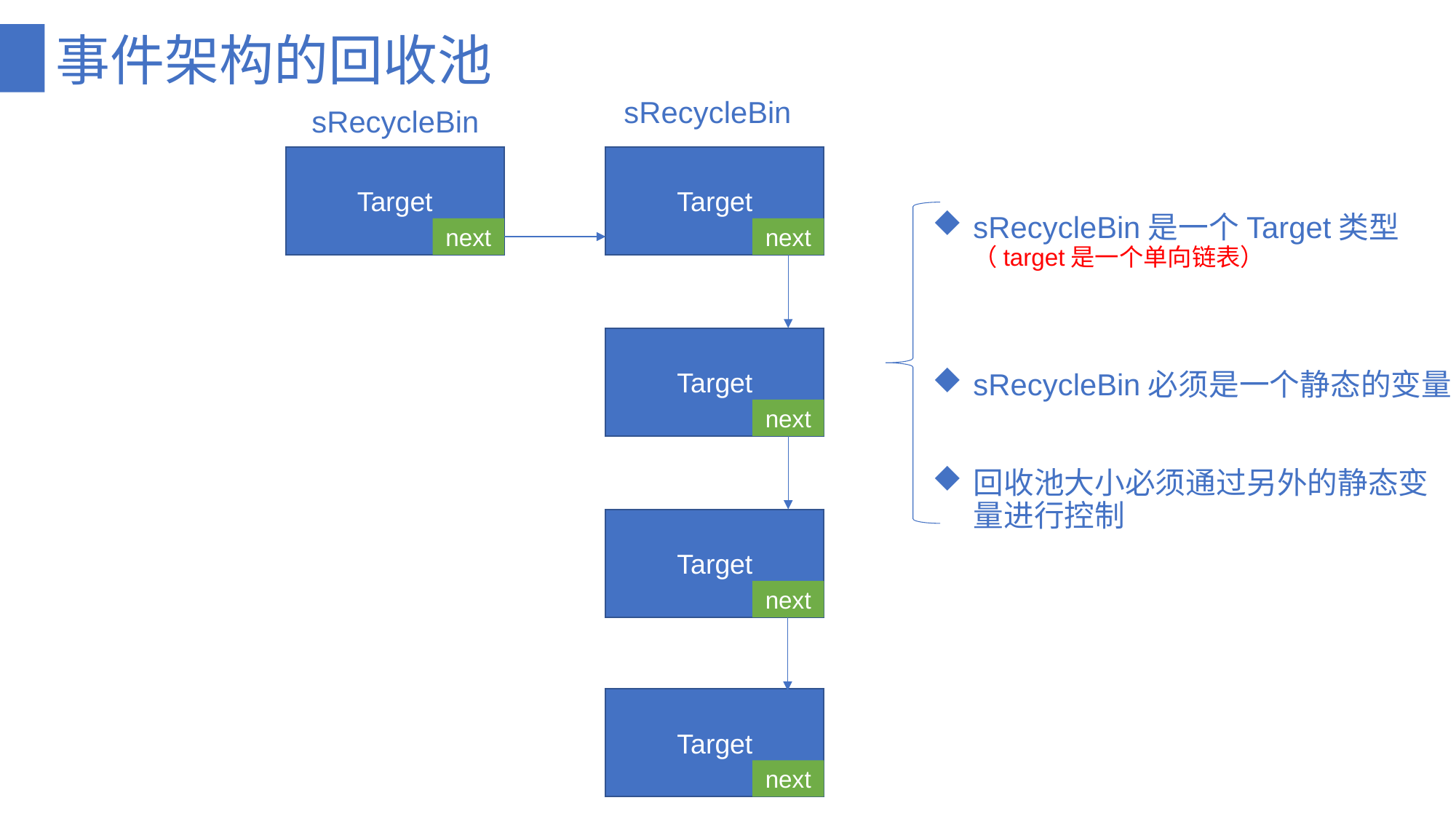

# 事件架构的回收池
sRecycleBin
sRecycleBin
Target
next
Target
next
sRecycleBin是一个Target类型（target是一个单向链表）

sRecycleBin必须是一个静态的变量

回收池大小必须通过另外的静态变量进行控制

Target
next
Target
next
Target
next